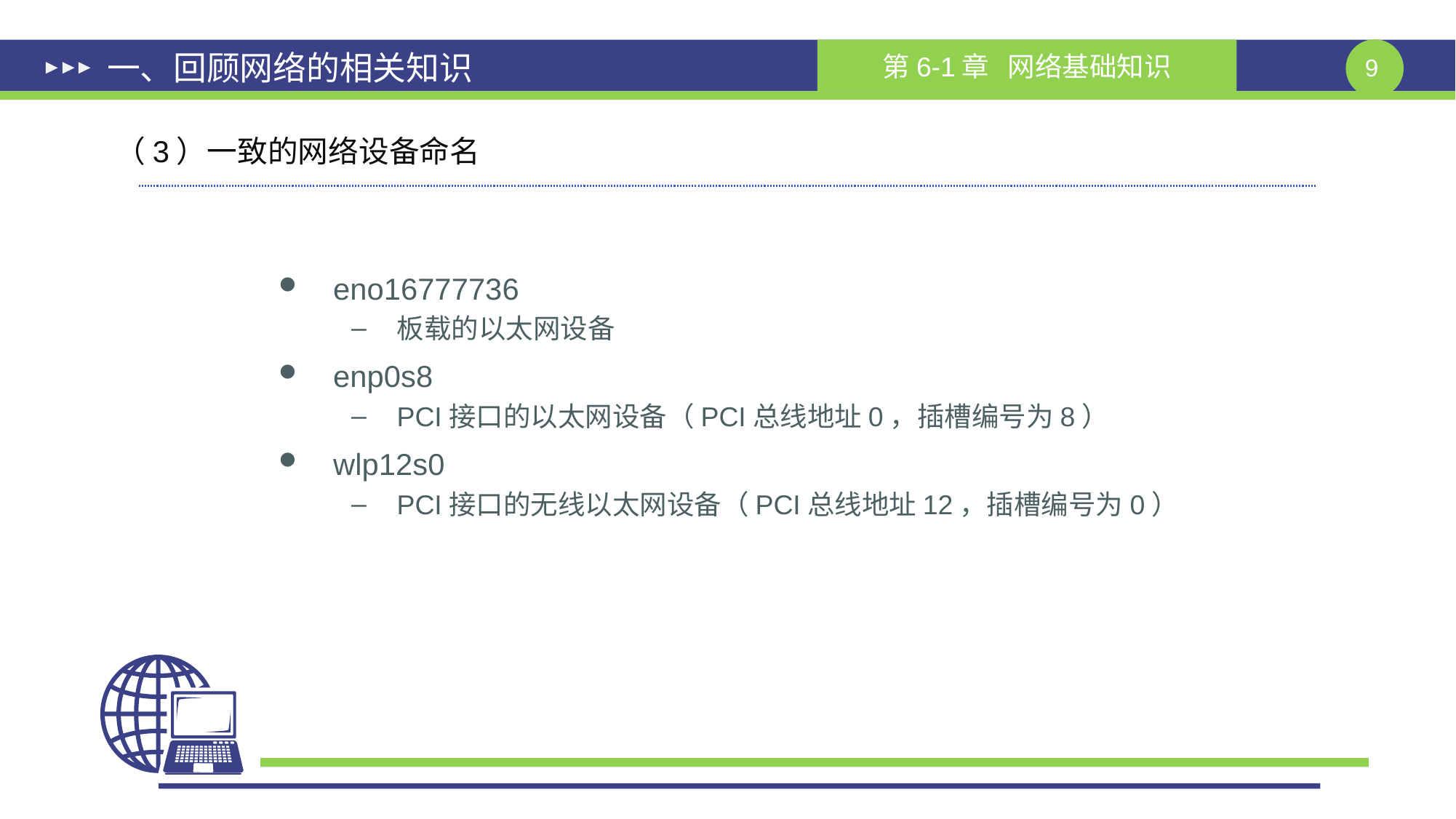

# 一、回顾网络的相关知识
（3）一致的网络设备命名

eno16777736
板载的以太网设备
enp0s8
PCI接口的以太网设备（PCI总线地址0，插槽编号为8）
wlp12s0
PCI接口的无线以太网设备（PCI总线地址12，插槽编号为0）